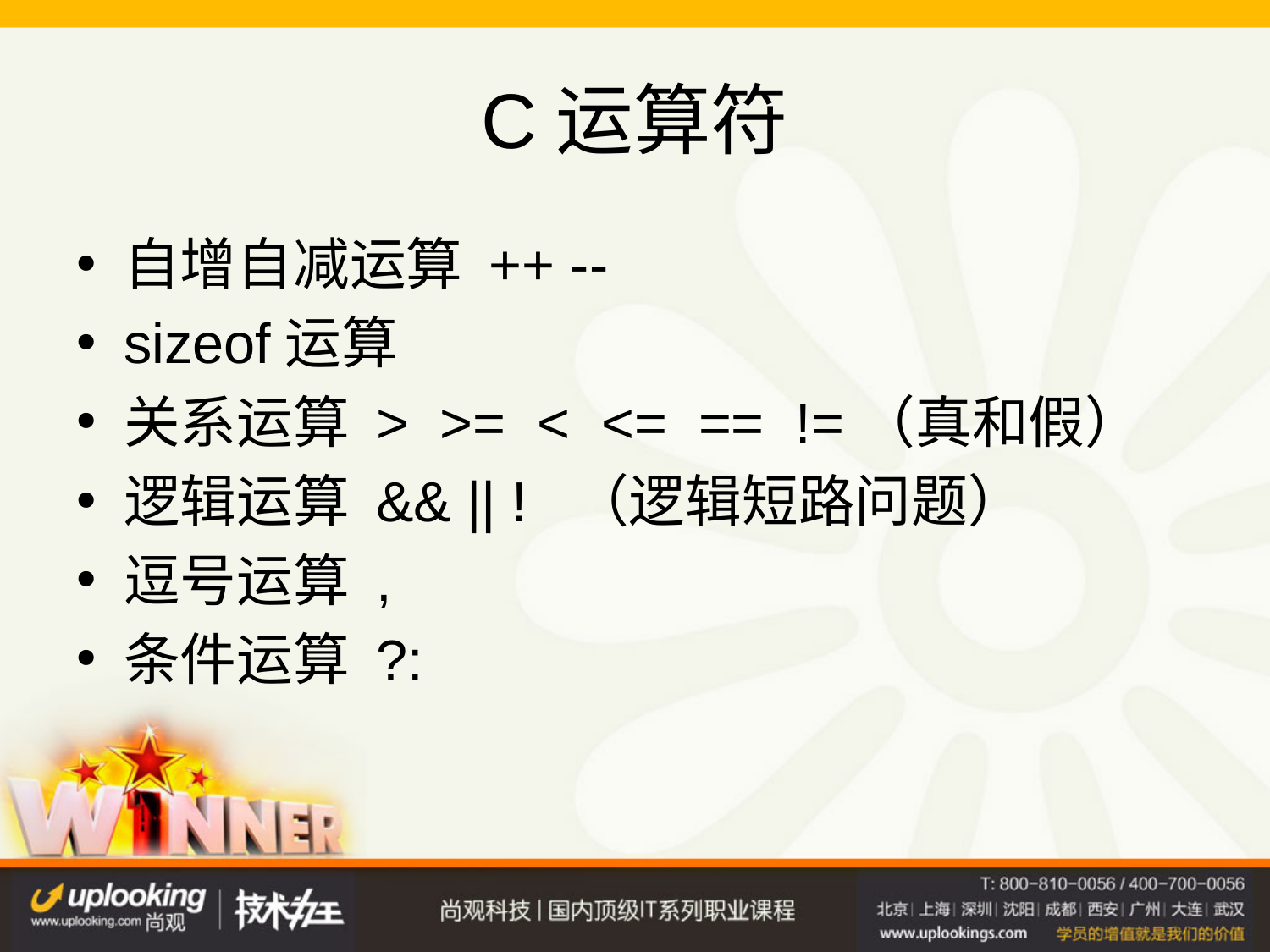

# C运算符
自增自减运算 ++ --
sizeof运算
关系运算 >  >=  <  <=  ==  !=（真和假）
逻辑运算 && || !  （逻辑短路问题）
逗号运算 ,
条件运算 ?: